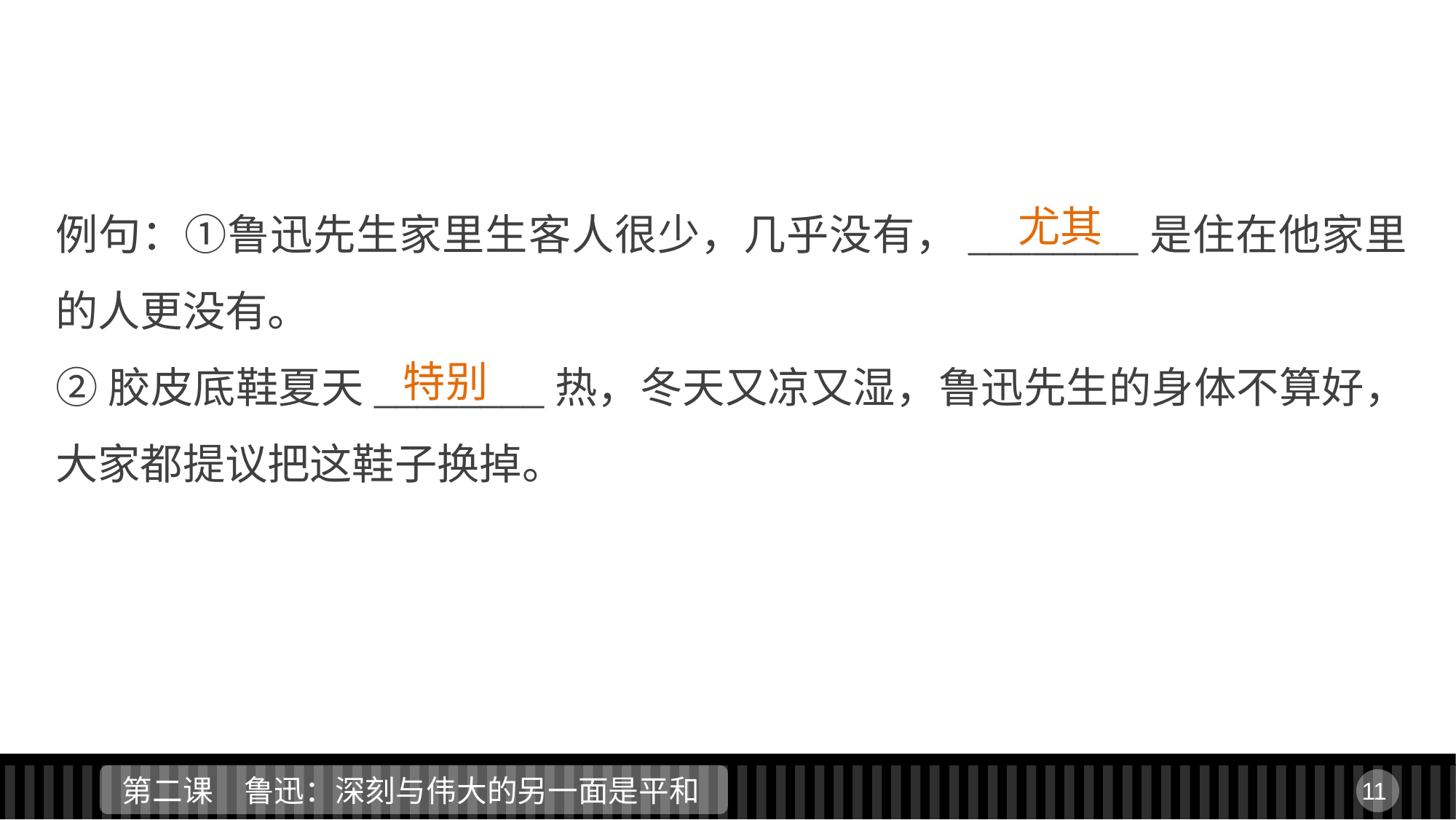

尤其
例句：①鲁迅先生家里生客人很少，几乎没有，________是住在他家里的人更没有。
②胶皮底鞋夏天________热，冬天又凉又湿，鲁迅先生的身体不算好，大家都提议把这鞋子换掉。
特别